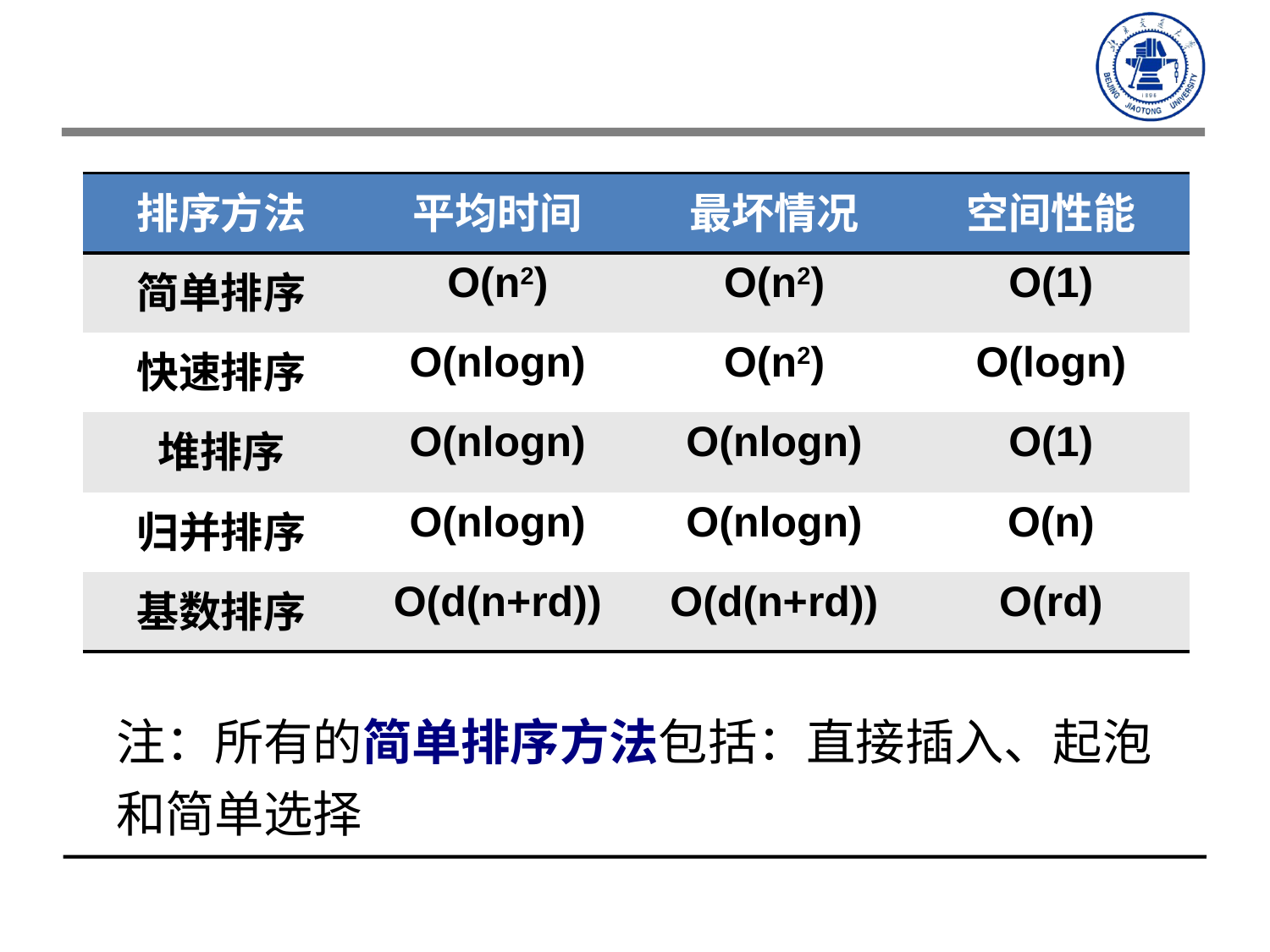

| 排序方法 | 平均时间 | 最坏情况 | 空间性能 |
| --- | --- | --- | --- |
| 简单排序 | O(n2) | O(n2) | O(1) |
| 快速排序 | O(nlogn) | O(n2) | O(logn) |
| 堆排序 | O(nlogn) | O(nlogn) | O(1) |
| 归并排序 | O(nlogn) | O(nlogn) | O(n) |
| 基数排序 | O(d(n+rd)) | O(d(n+rd)) | O(rd) |
注：所有的简单排序方法包括：直接插入、起泡和简单选择